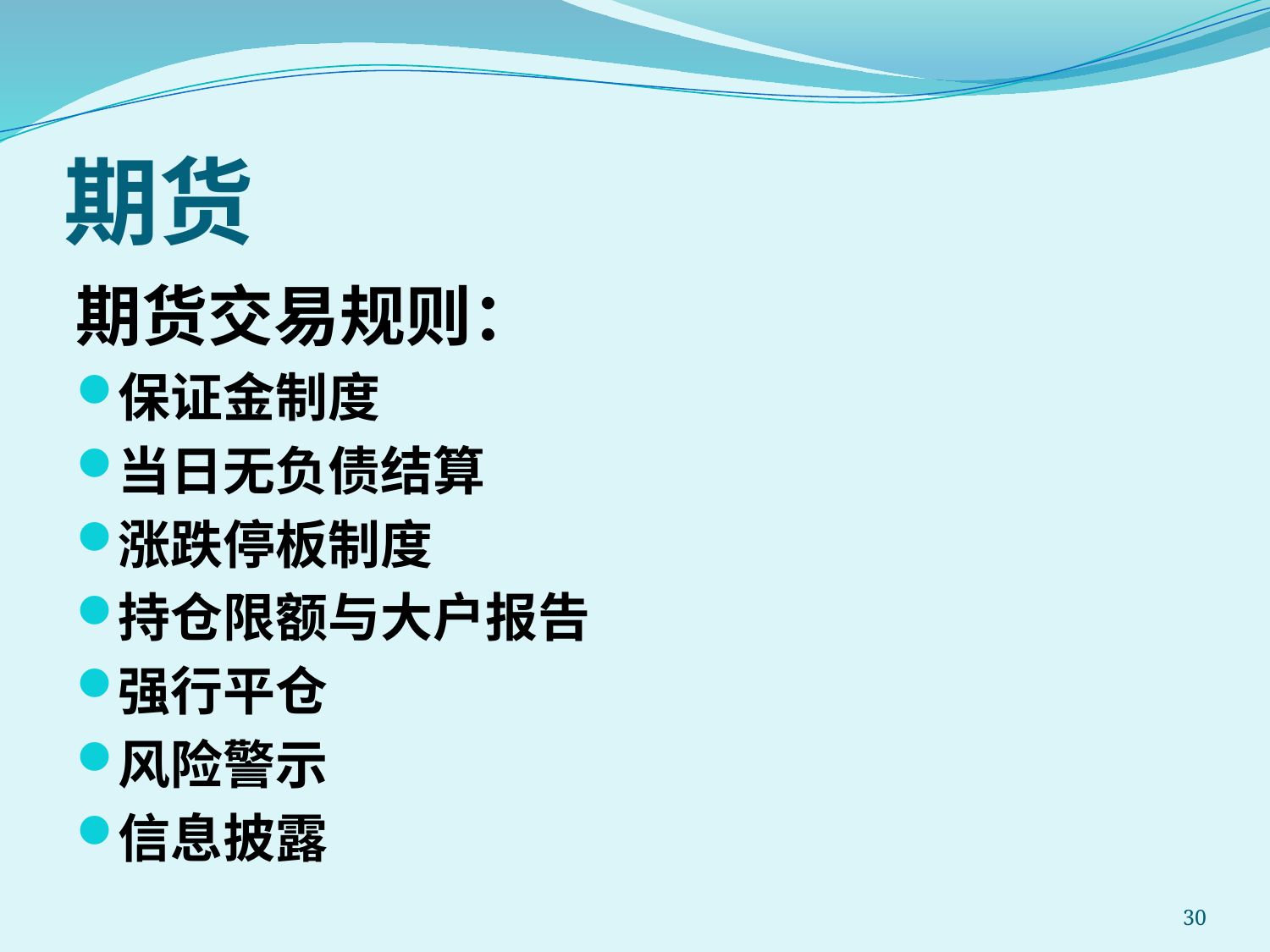

# 期货
期货交易规则：
保证金制度
当日无负债结算
涨跌停板制度
持仓限额与大户报告
强行平仓
风险警示
信息披露

30